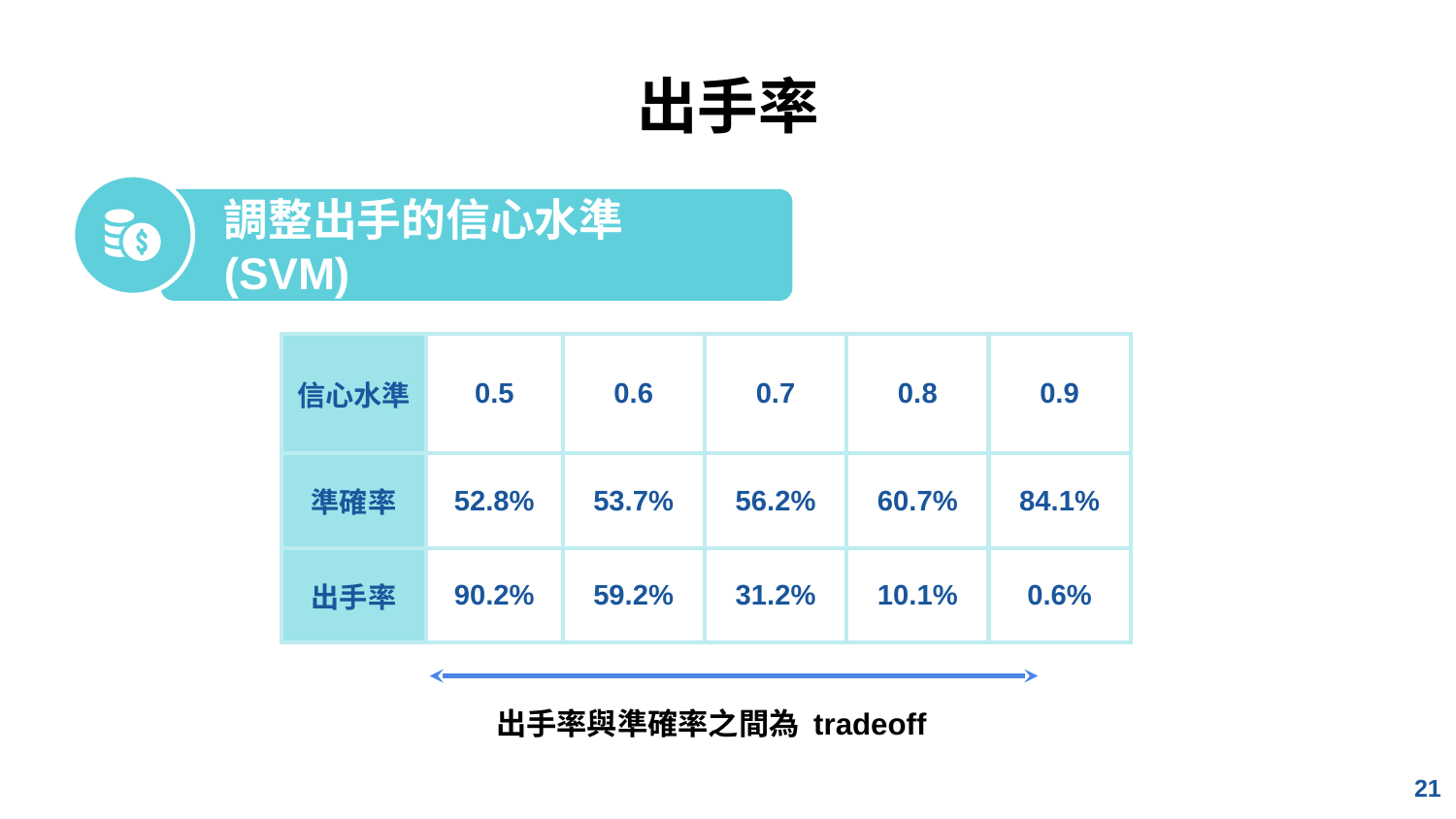

# 出手率

調整出手的信心水準(SVM)
| 信心水準 | 0.5 | 0.6 | 0.7 | 0.8 | 0.9 |
| --- | --- | --- | --- | --- | --- |
| 準確率 | 52.8% | 53.7% | 56.2% | 60.7% | 84.1% |
| 出手率 | 90.2% | 59.2% | 31.2% | 10.1% | 0.6% |
出手率與準確率之間為 tradeoff
21